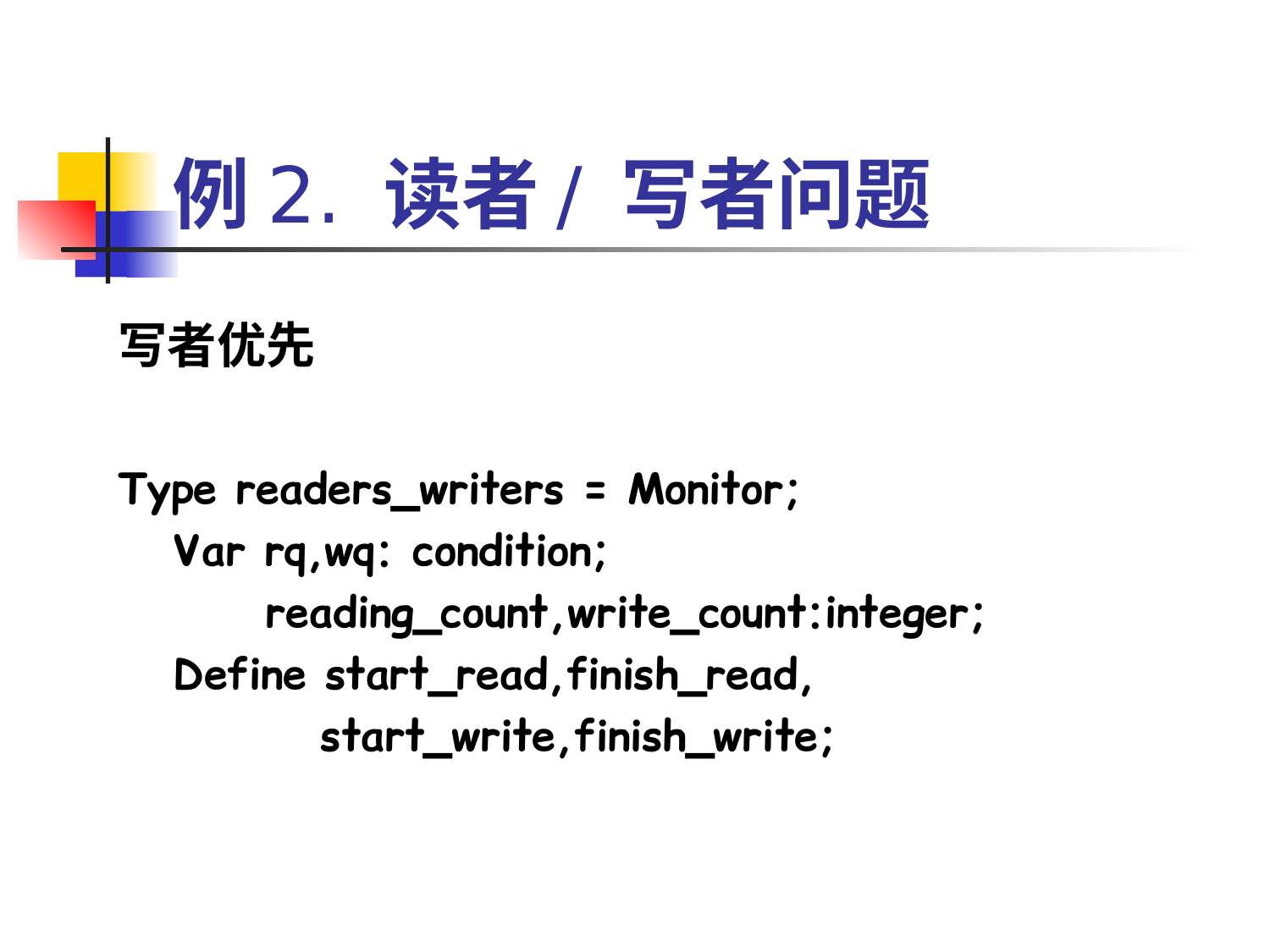

# 例2. 读者/写者问题
写者优先

Type readers_writers = Monitor;
   Var rq,wq: condition;
        reading_count,write_count:integer;
   Define start_read,finish_read,
           start_write,finish_write;